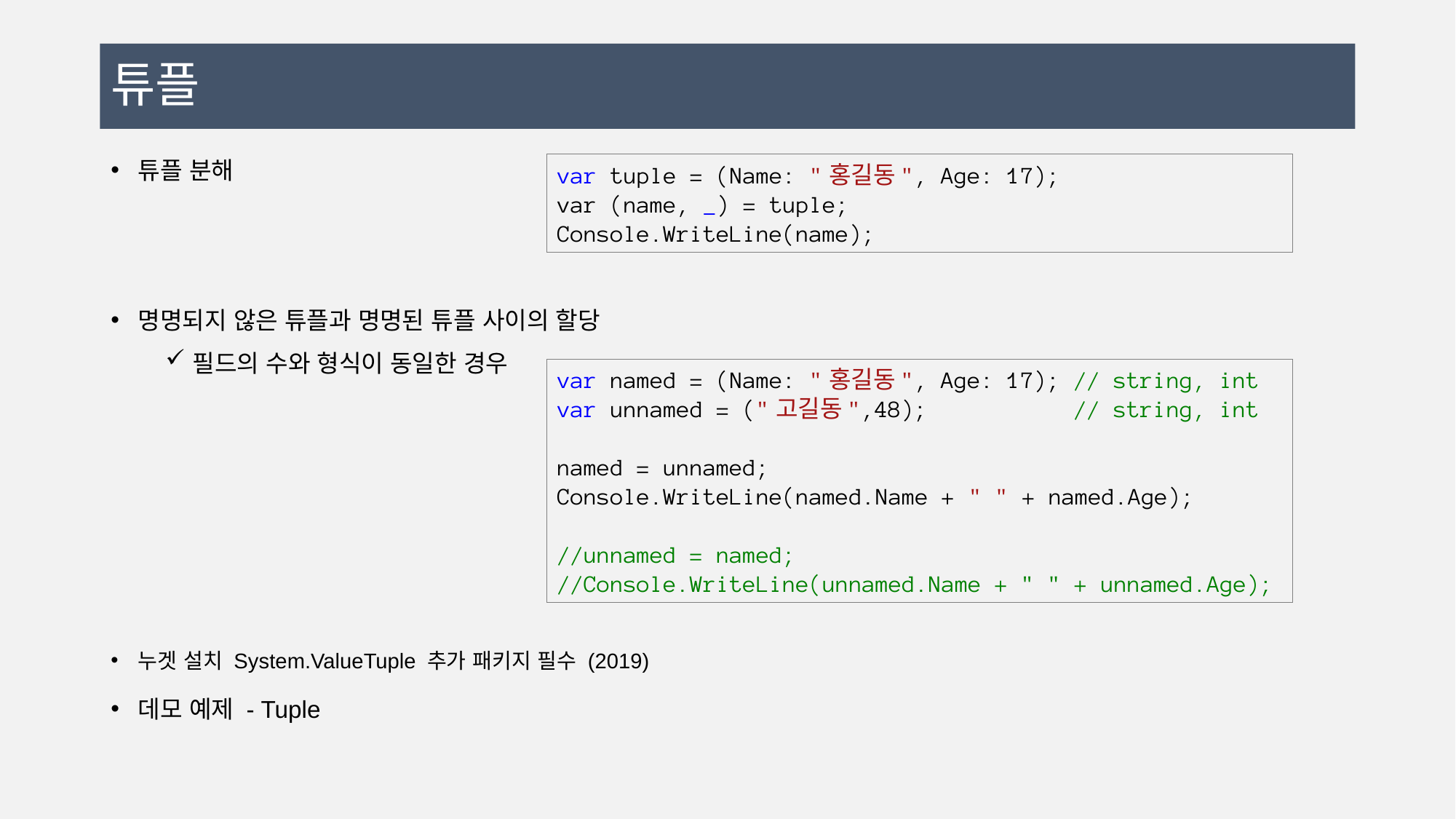

# 튜플
튜플 분해

명명되지 않은 튜플과 명명된 튜플 사이의 할당
필드의 수와 형식이 동일한 경우

누겟 설치 System.ValueTuple 추가 패키지 필수 (2019)
데모 예제 - Tuple
var tuple = (Name: "홍길동", Age: 17);
var (name, _) = tuple;
Console.WriteLine(name);
var named = (Name: "홍길동", Age: 17); // string, int
var unnamed = ("고길동",48);           // string, int

named = unnamed;
Console.WriteLine(named.Name + " " + named.Age);

//unnamed = named;
//Console.WriteLine(unnamed.Name + " " + unnamed.Age);